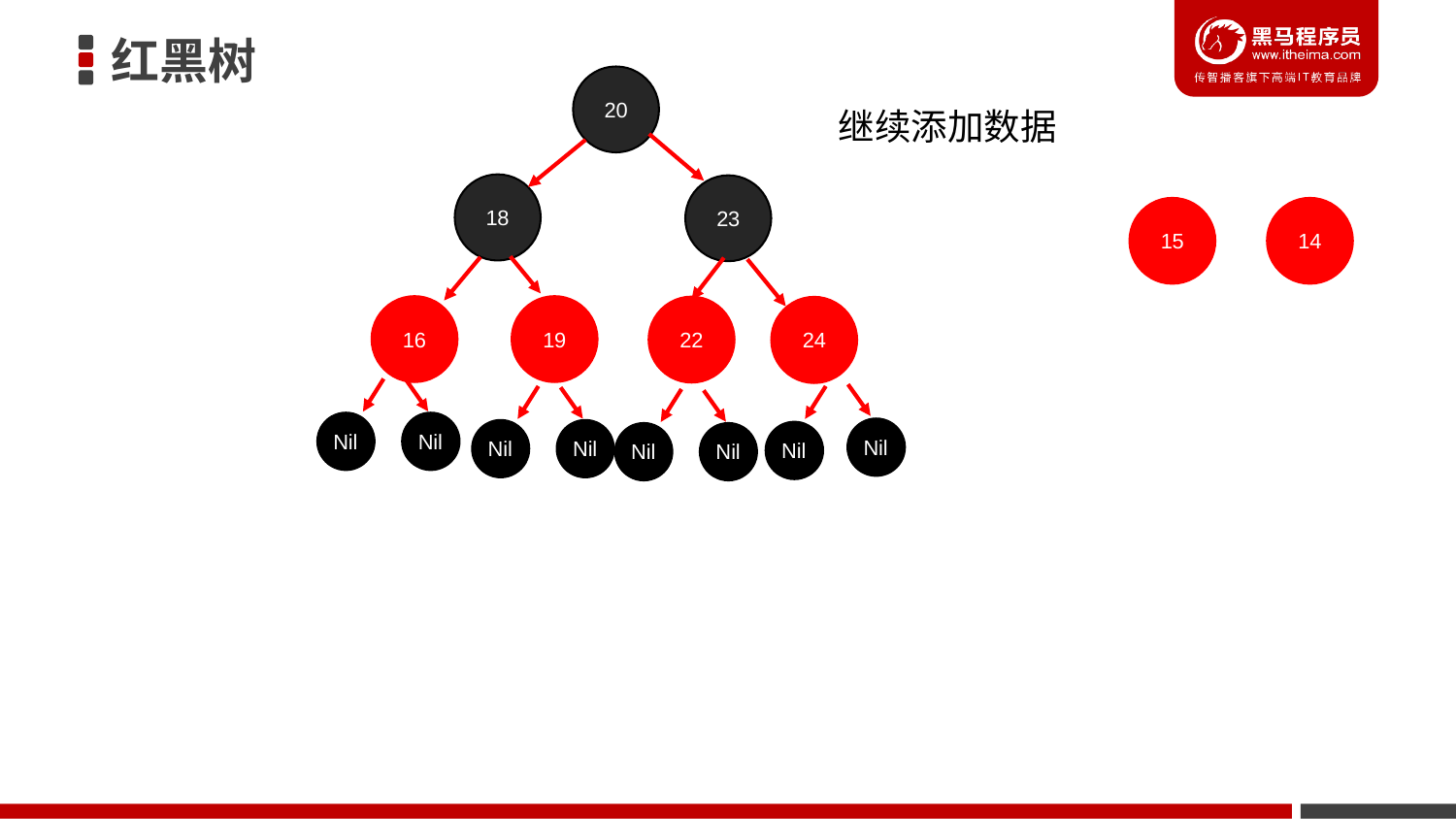

红黑树
20
继续添加数据
18
23
15
14
16
19
22
24

Nil

Nil

Nil

Nil

Nil

Nil

Nil

Nil